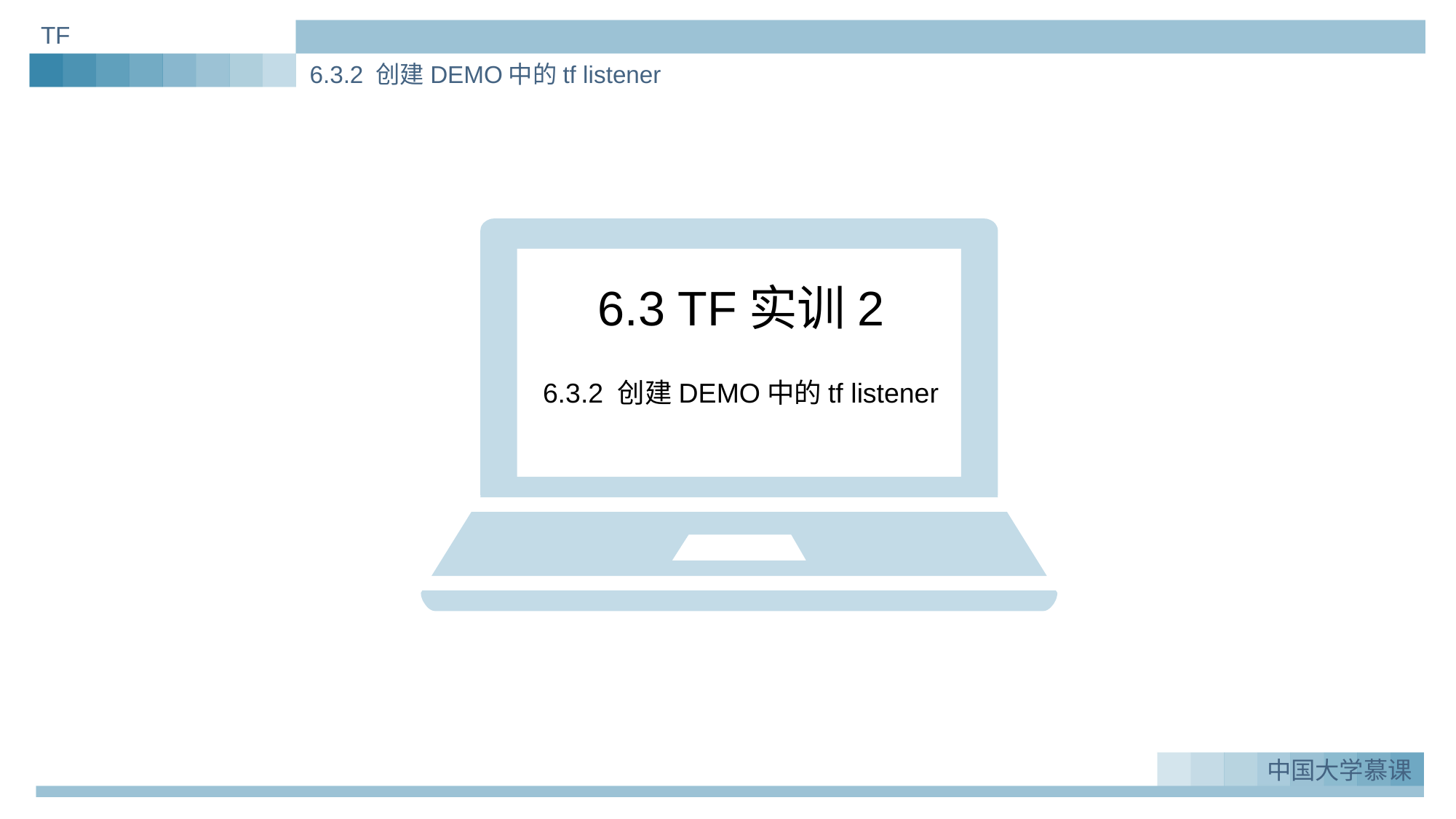

TF

6.3.2 创建DEMO中的tf listener

6.3 TF实训2
6.3.2 创建DEMO中的tf listener
中国大学慕课